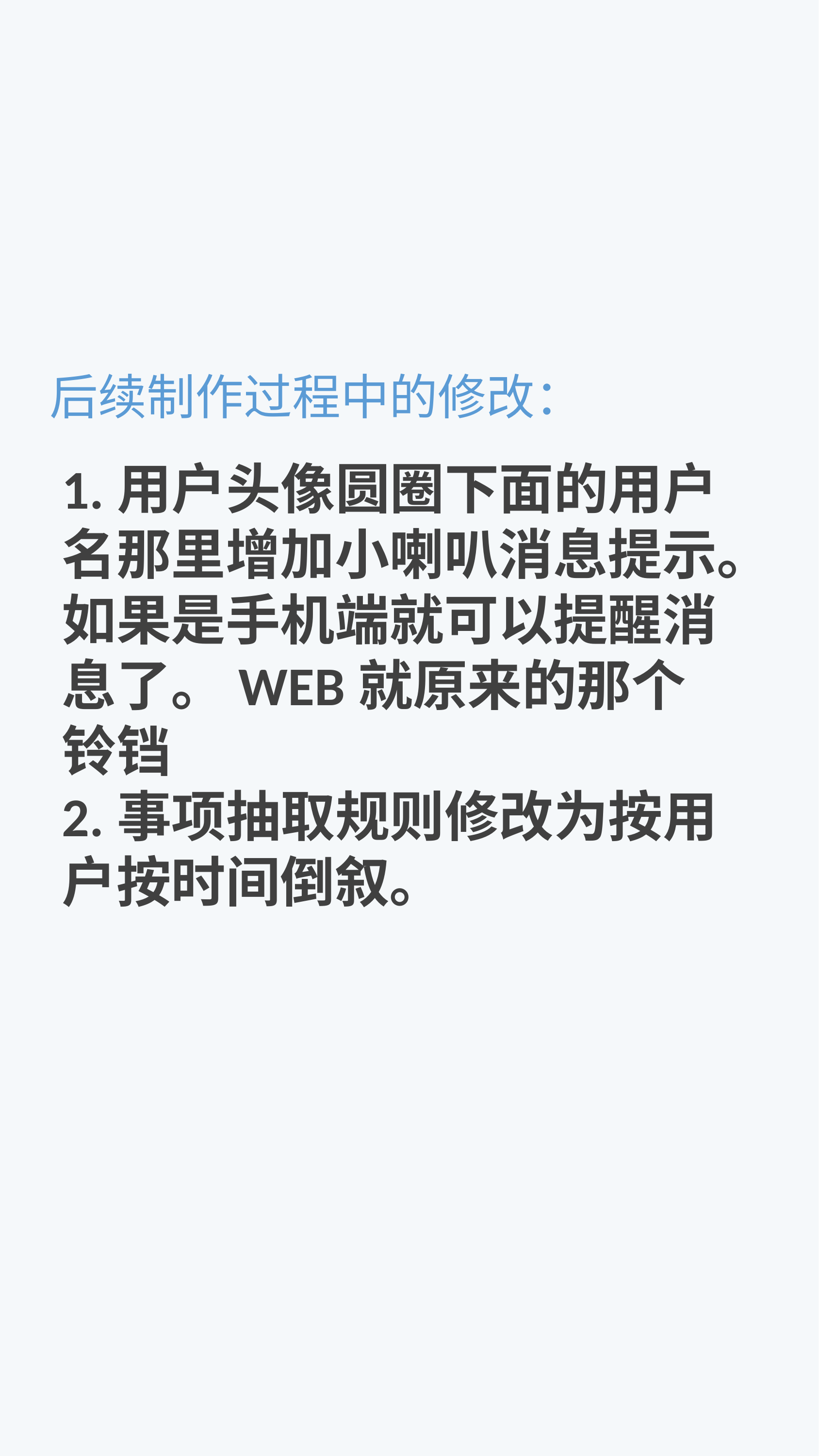

后续制作过程中的修改：

1.用户头像圆圈下面的用户名那里增加小喇叭消息提示。如果是手机端就可以提醒消息了。WEB就原来的那个铃铛
2.事项抽取规则修改为按用户按时间倒叙。